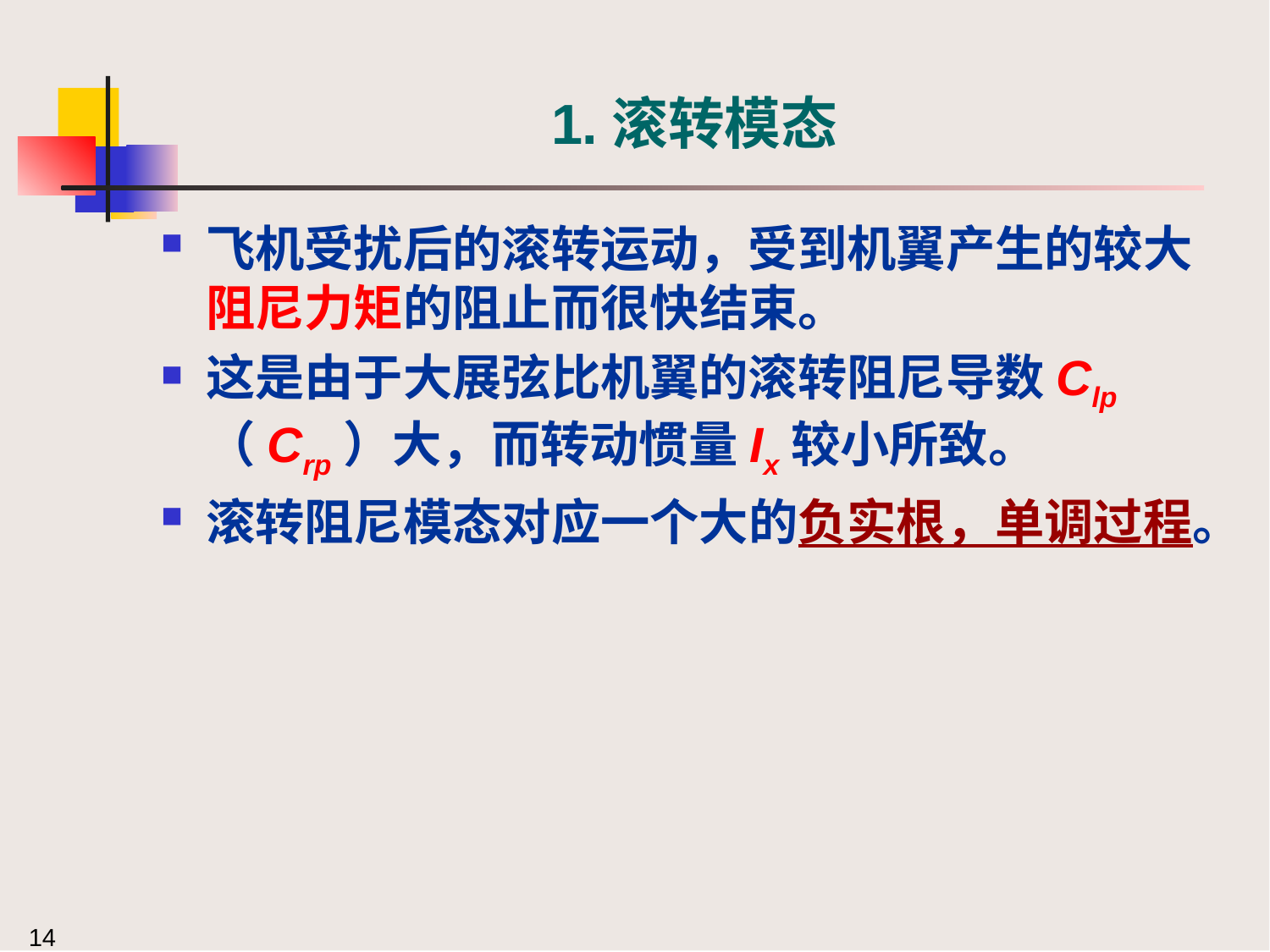

1.滚转模态
飞机受扰后的滚转运动，受到机翼产生的较大阻尼力矩的阻止而很快结束。
这是由于大展弦比机翼的滚转阻尼导数Clp（Crp）大，而转动惯量Ix较小所致。
滚转阻尼模态对应一个大的负实根，单调过程。